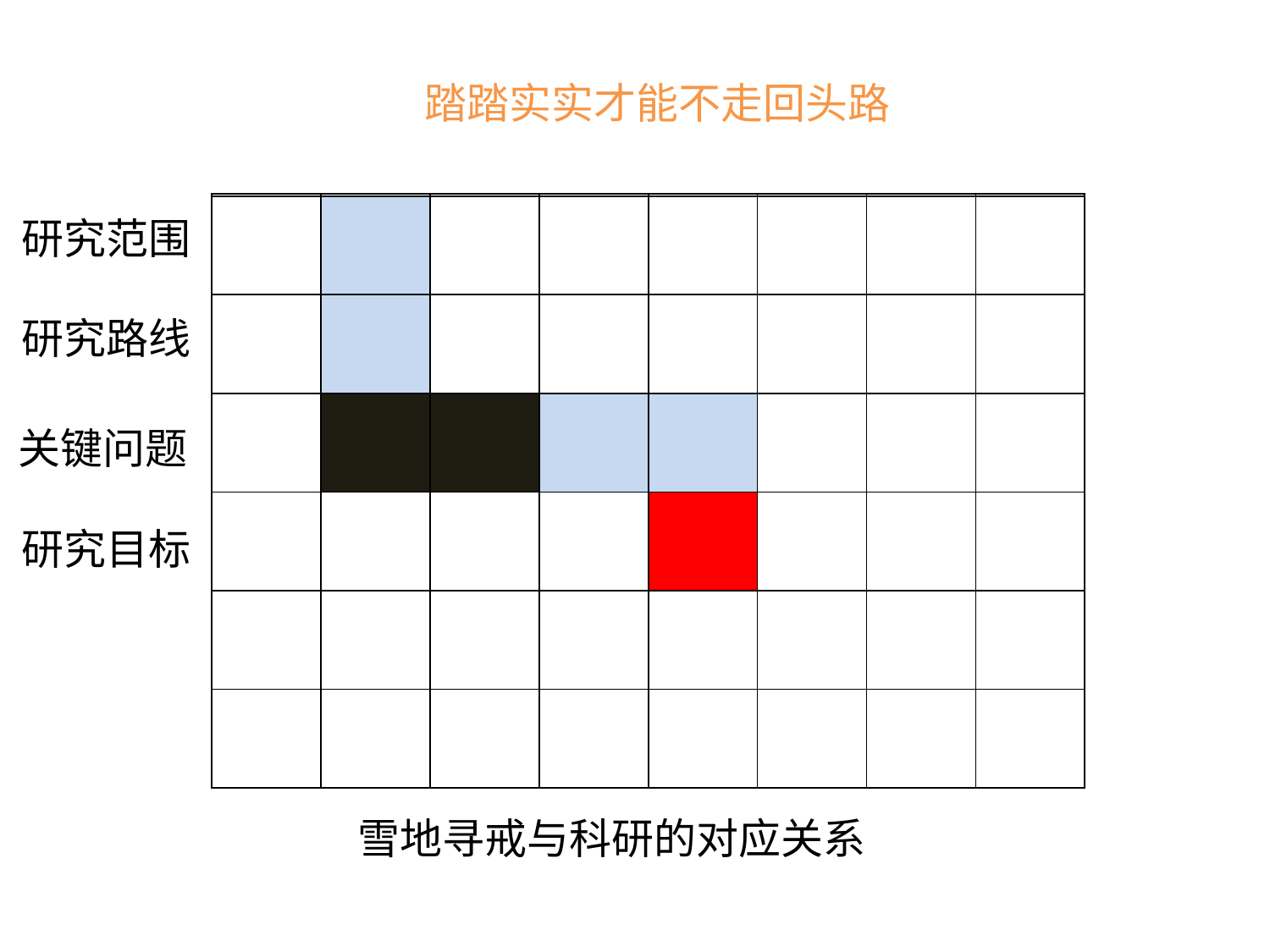

踏踏实实才能不走回头路
|  |  |  |  |  |  |  |  |
| --- | --- | --- | --- | --- | --- | --- | --- |
|  |  |  |  |  |  |  |  |
|  |  |  |  |  |  |  |  |
|  |  |  |  |  |  |  |  |
|  |  |  |  |  |  |  |  |
|  |  |  |  |  |  |  |  |
|  |  |  |  |  |  |  |  |
| --- | --- | --- | --- | --- | --- | --- | --- |
|  |  |  |  |  |  |  |  |
|  |  |  |  |  |  |  |  |
|  |  |  |  |  |  |  |  |
|  |  |  |  |  |  |  |  |
|  |  |  |  |  |  |  |  |
研究范围
研究路线
关键问题
研究目标
雪地寻戒与科研的对应关系